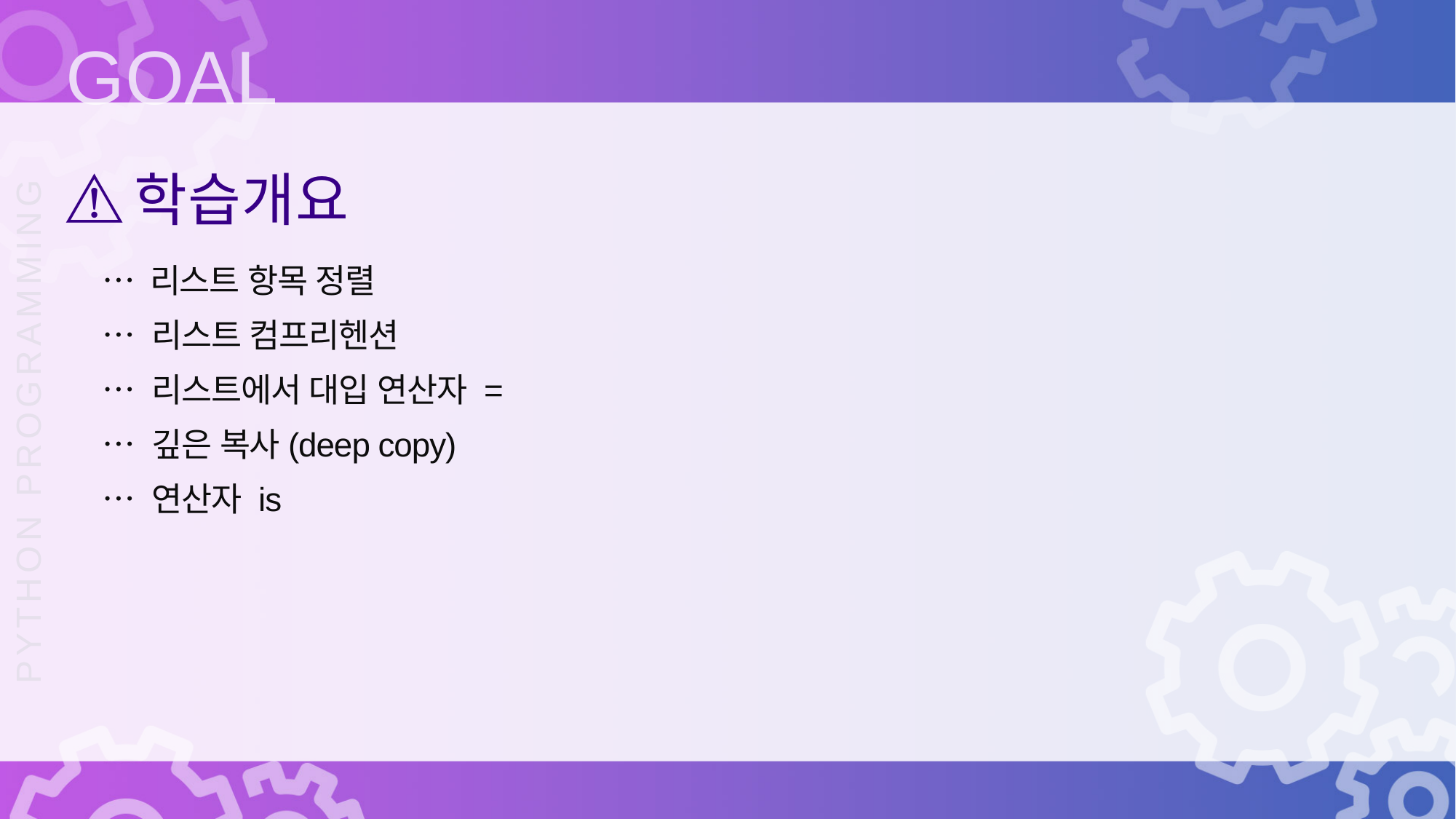

학습개요
… 리스트 항목 정렬
… 리스트 컴프리헨션
… 리스트에서 대입 연산자 =
… 깊은 복사(deep copy)
… 연산자 is